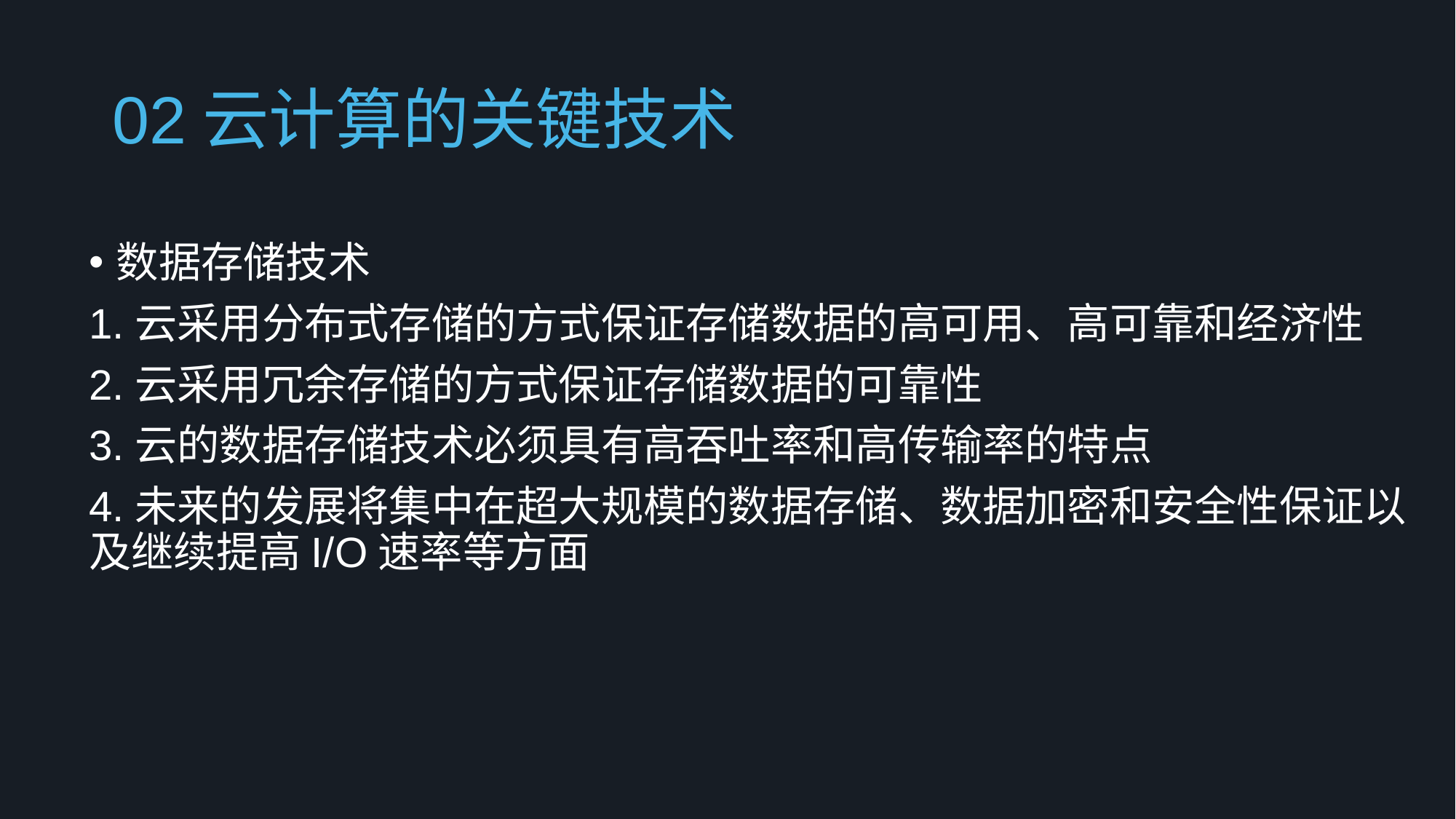

02云计算的关键技术

数据存储技术
1.云采用分布式存储的方式保证存储数据的高可用、高可靠和经济性
2.云采用冗余存储的方式保证存储数据的可靠性
3.云的数据存储技术必须具有高吞吐率和高传输率的特点
4.未来的发展将集中在超大规模的数据存储、数据加密和安全性保证以及继续提高I/O速率等方面